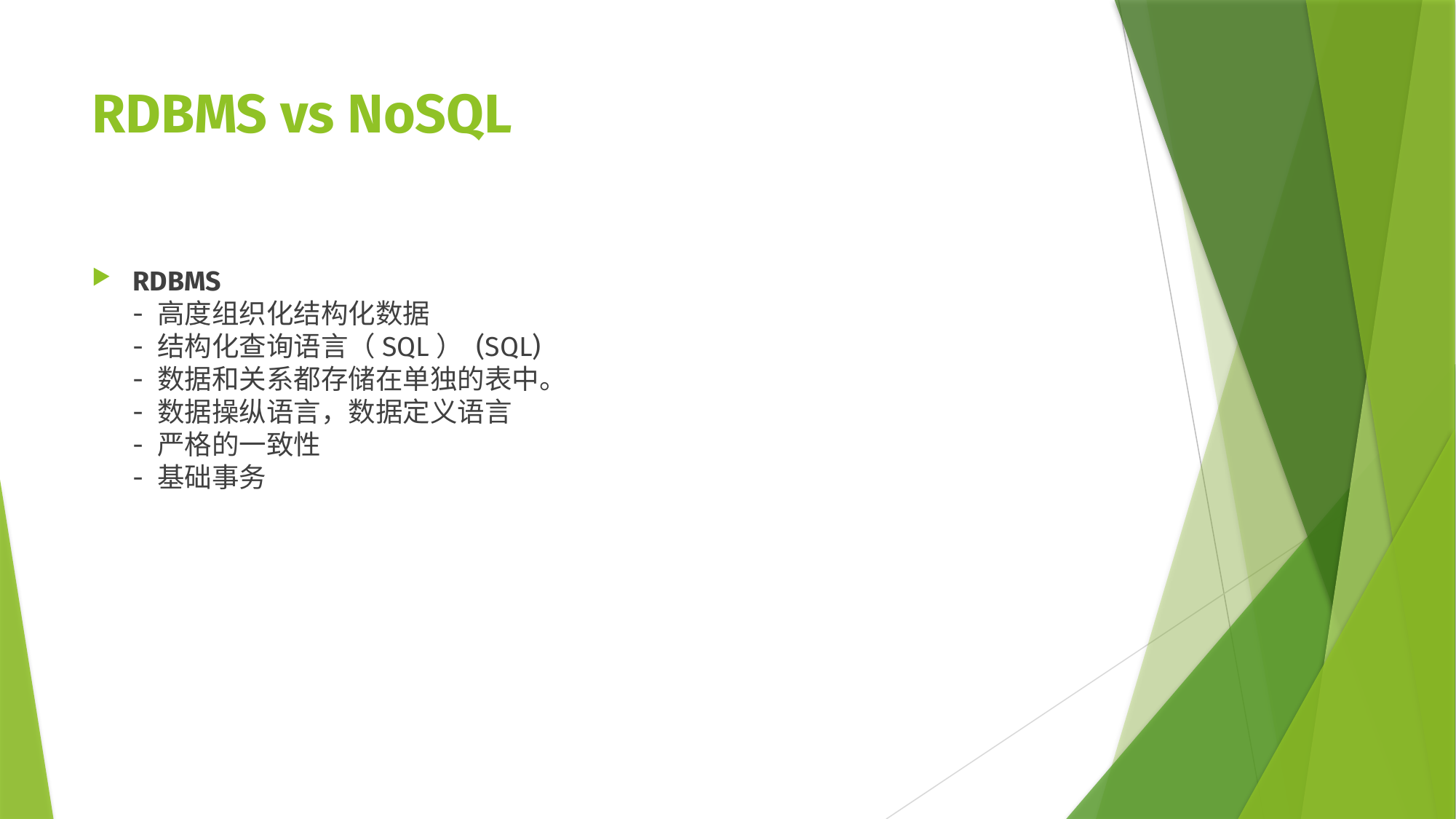

# RDBMS vs NoSQL
RDBMS 
- 高度组织化结构化数据 
- 结构化查询语言（SQL） (SQL) 
- 数据和关系都存储在单独的表中。 
- 数据操纵语言，数据定义语言 
- 严格的一致性
- 基础事务